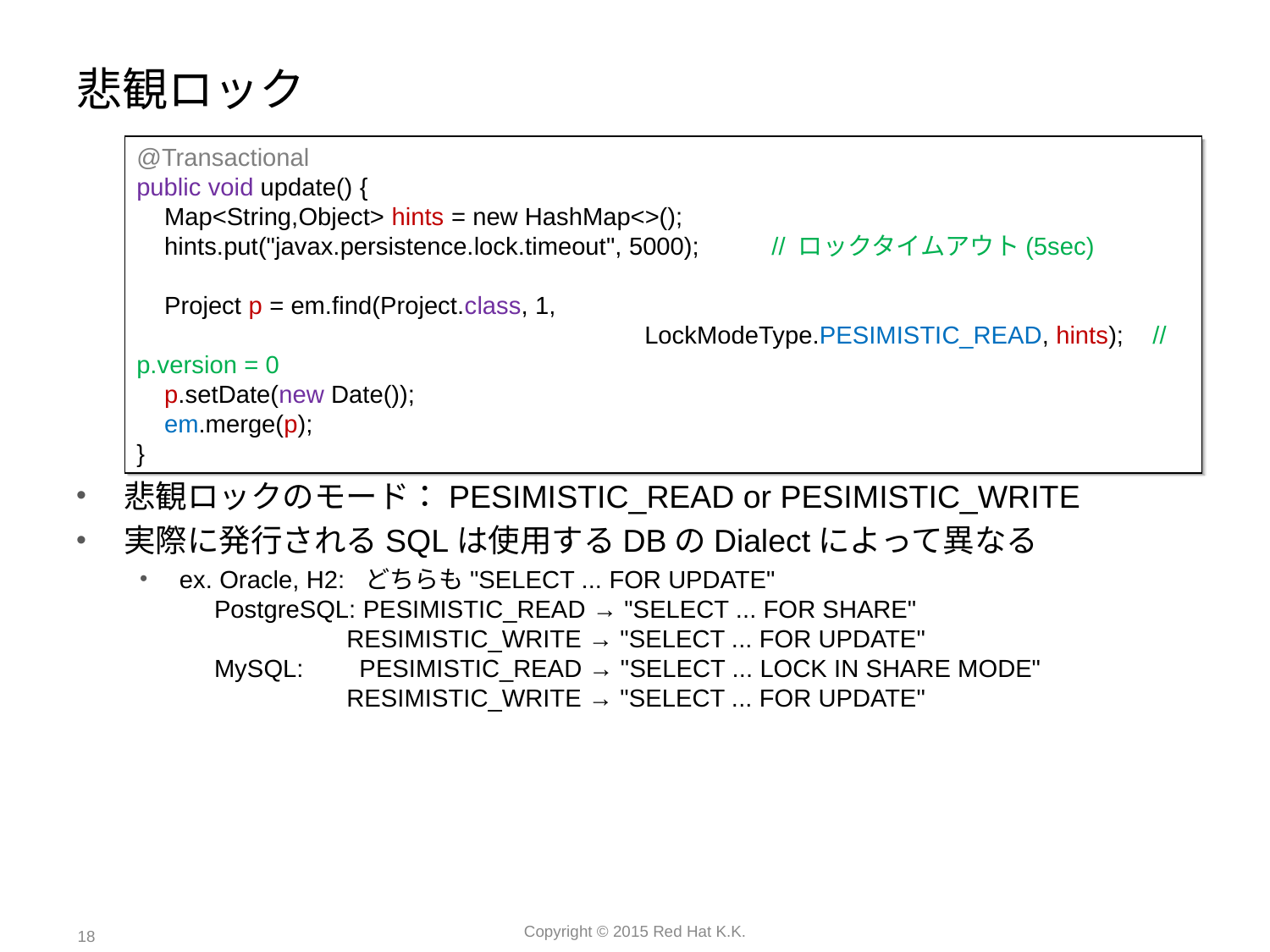

# 悲観ロック
@Transactional
public void update() {
    Map<String,Object> hints = new HashMap<>();
    hints.put("javax.persistence.lock.timeout", 5000);	// ロックタイムアウト(5sec)

    Project p = em.find(Project.class, 1,
    				LockModeType.PESIMISTIC_READ, hints);	// p.version = 0
    p.setDate(new Date());
    em.merge(p);
}

悲観ロックのモード：PESIMISTIC_READ or PESIMISTIC_WRITE
実際に発行されるSQLは使用するDBのDialectによって異なる
ex. Oracle, H2:  どちらも"SELECT ... FOR UPDATE"
     PostgreSQL: PESIMISTIC_READ → "SELECT ... FOR SHARE"
                        RESIMISTIC_WRITE → "SELECT ... FOR UPDATE"
     MySQL:        PESIMISTIC_READ → "SELECT ... LOCK IN SHARE MODE"
                        RESIMISTIC_WRITE → "SELECT ... FOR UPDATE"
18
Copyright © 2015 Red Hat K.K.